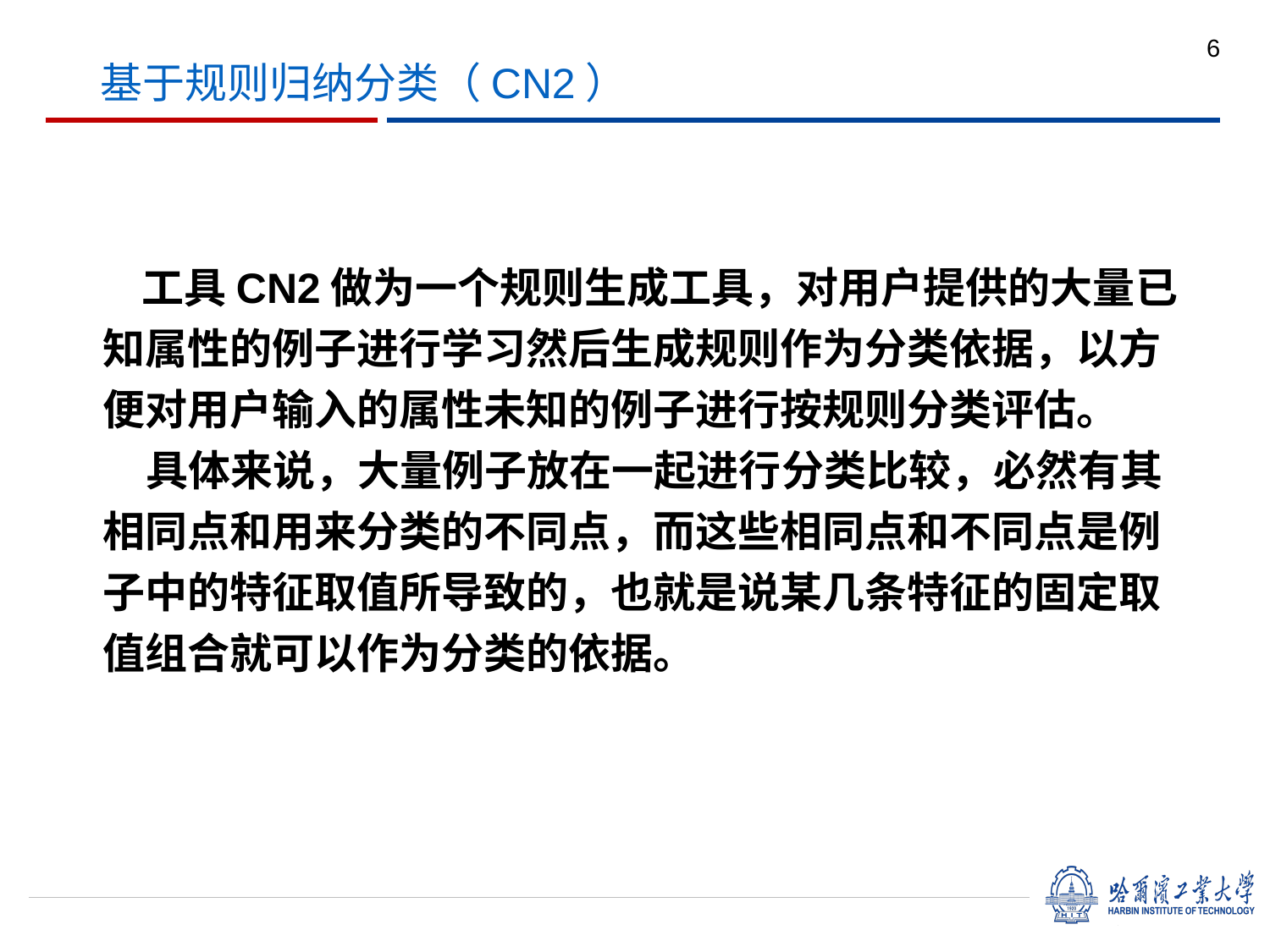

# 基于规则归纳分类（CN2）
6

   工具CN2做为一个规则生成工具，对用户提供的大量已知属性的例子进行学习然后生成规则作为分类依据，以方便对用户输入的属性未知的例子进行按规则分类评估。
     具体来说，大量例子放在一起进行分类比较，必然有其相同点和用来分类的不同点，而这些相同点和不同点是例子中的特征取值所导致的，也就是说某几条特征的固定取值组合就可以作为分类的依据。